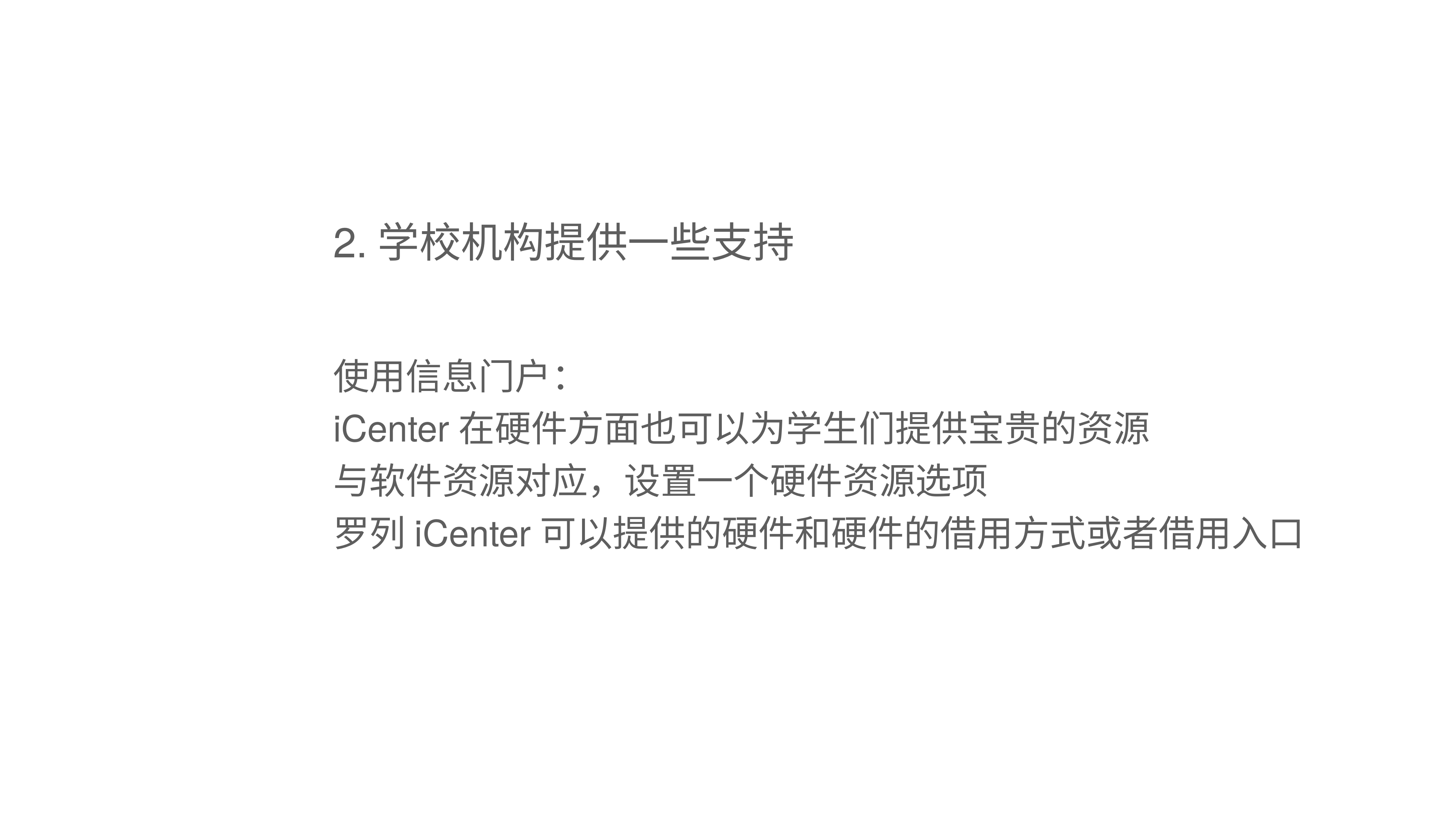

2.学校机构提供一些支持

使用信息门户：
iCenter在硬件方面也可以为学生们提供宝贵的资源
与软件资源对应，设置一个硬件资源选项
罗列iCenter可以提供的硬件和硬件的借用方式或者借用入口